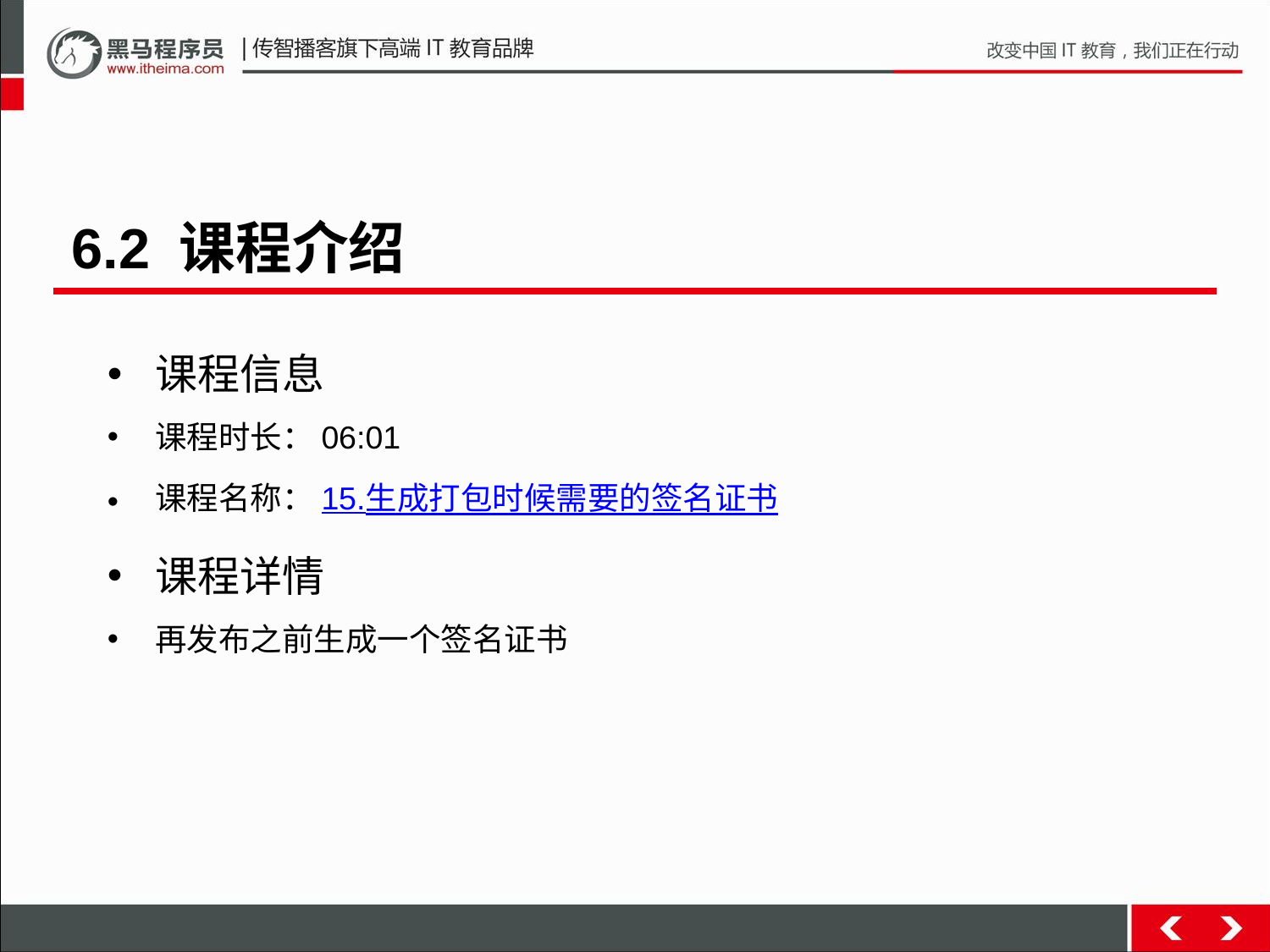

6.2 课程介绍
课程信息
课程时长：06:01
课程名称：15.生成打包时候需要的签名证书
课程详情
再发布之前生成一个签名证书